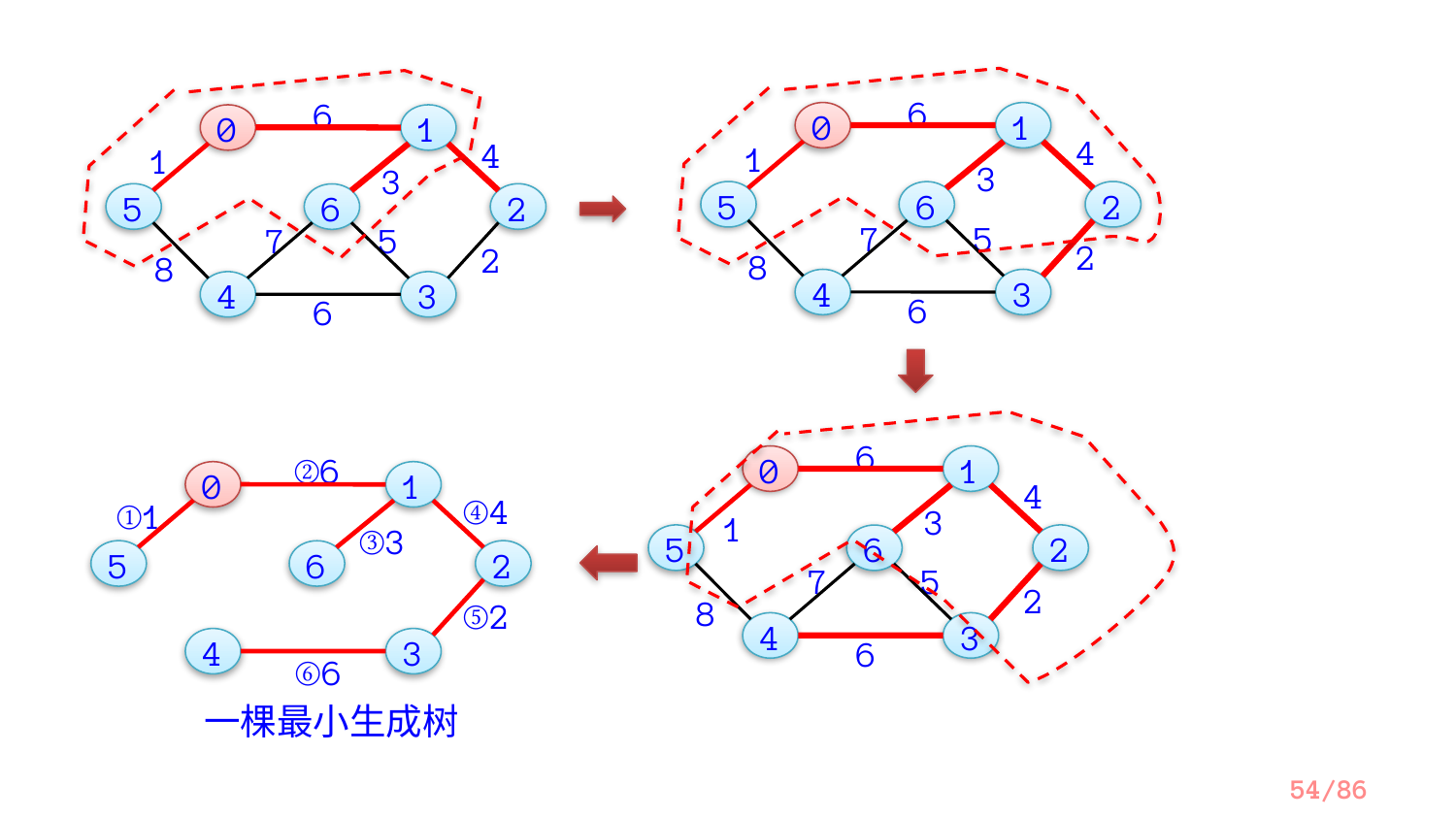

6
0
1

4
1

3
5
2
6

7

5

2
8
4
3

6

6
0
1

4
1

3
5
2
6

7

5

2
8
4
3

6

6
0
1
②6
0
1

④4
①1

③3
5
2
6

⑤2
4
3

⑥6
一棵最小生成树

4

3
1
5
2
6

7

5

2
8
4
3

6
54/86